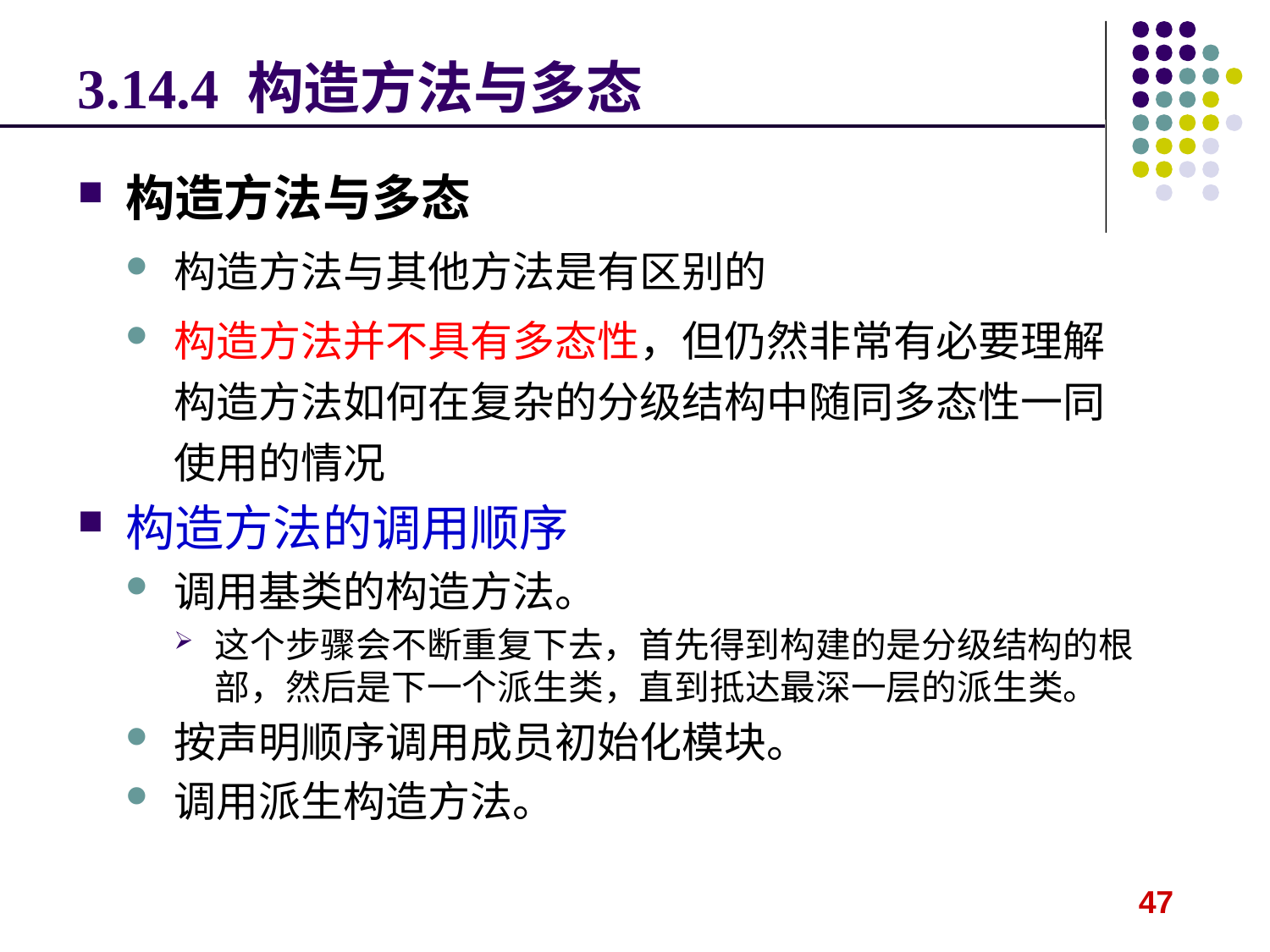

# 3.14.4 构造方法与多态
构造方法与多态
构造方法与其他方法是有区别的
构造方法并不具有多态性，但仍然非常有必要理解构造方法如何在复杂的分级结构中随同多态性一同使用的情况
构造方法的调用顺序
调用基类的构造方法。
这个步骤会不断重复下去，首先得到构建的是分级结构的根部，然后是下一个派生类，直到抵达最深一层的派生类。
按声明顺序调用成员初始化模块。
调用派生构造方法。